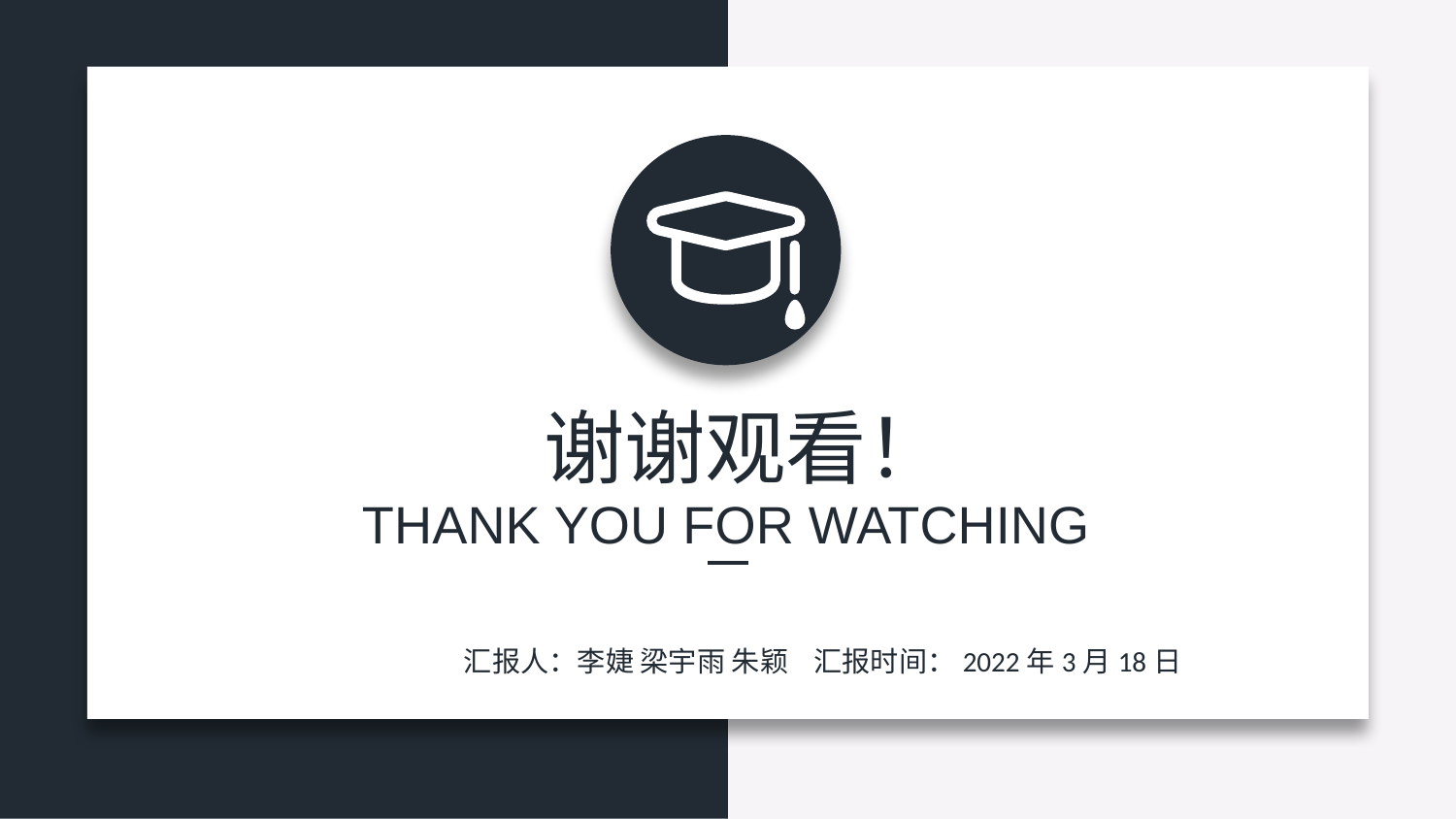

谢谢观看！
THANK YOU FOR WATCHING
汇报人：李婕 梁宇雨 朱颖    汇报时间：2022年3月18日